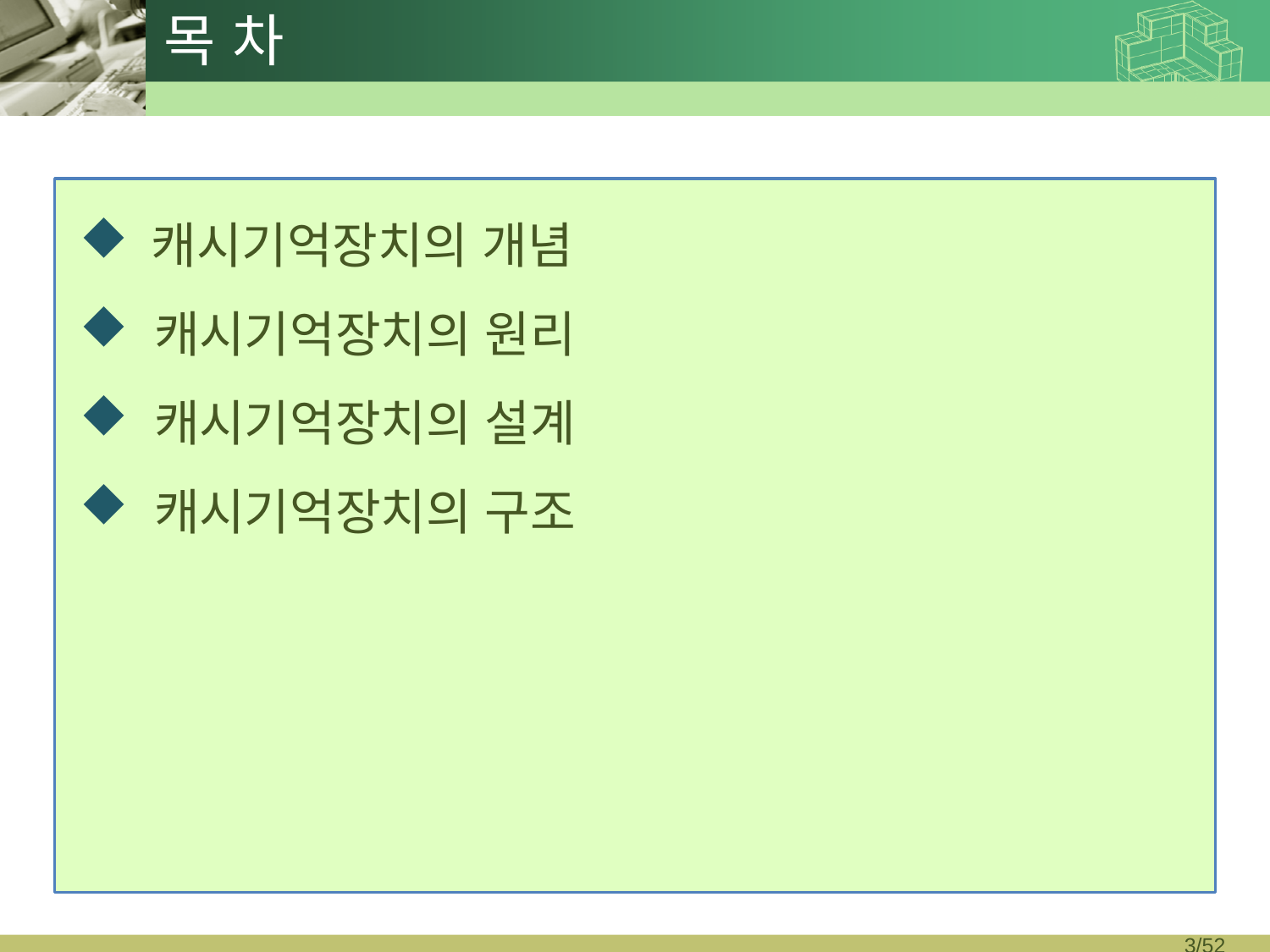

# 목 차
 캐시기억장치의 개념
 캐시기억장치의 원리
 캐시기억장치의 설계
 캐시기억장치의 구조